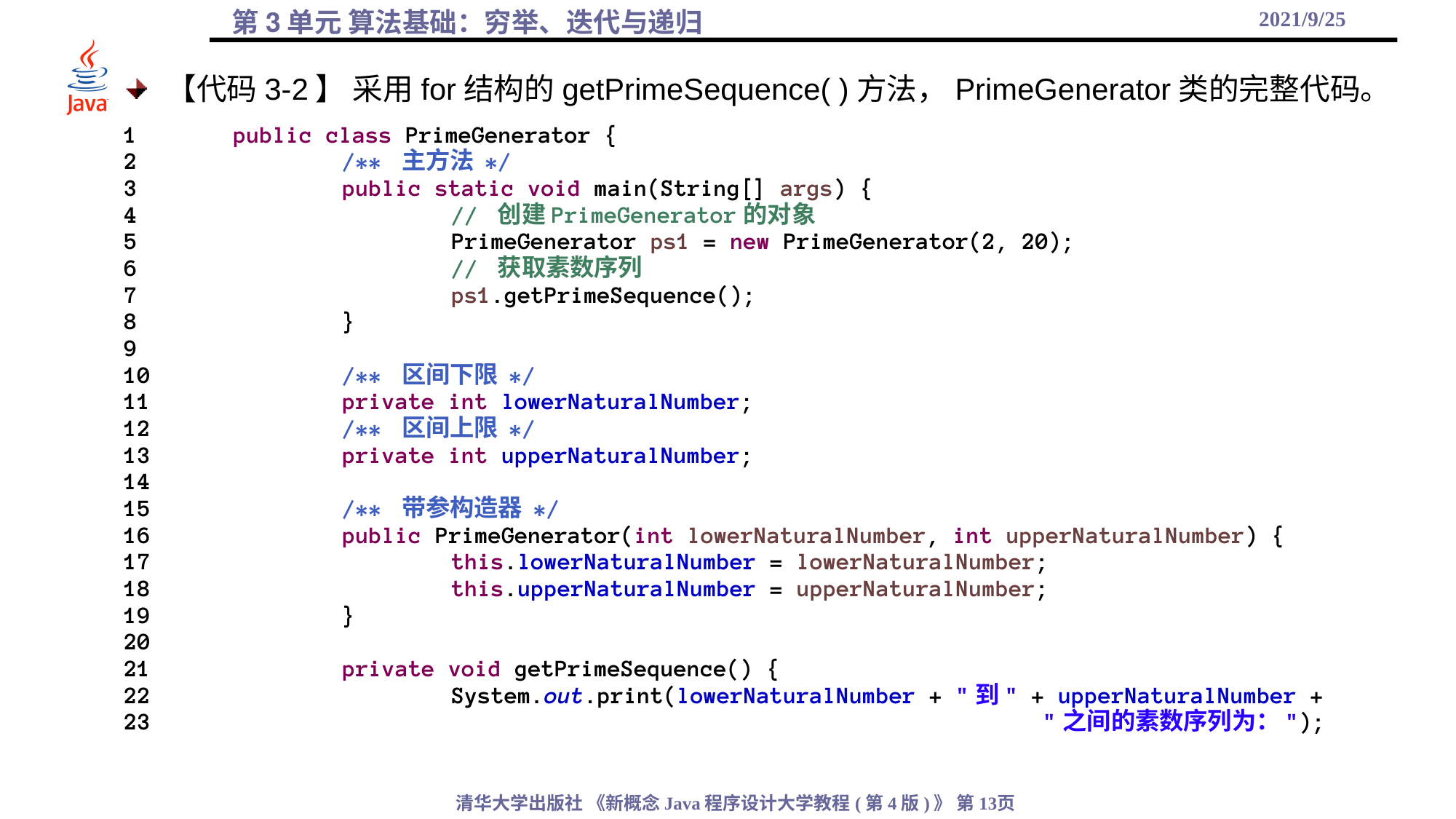

2021/9/25
【代码3-2】 采用for结构的getPrimeSequence( )方法，PrimeGenerator类的完整代码。

1	public class PrimeGenerator {
2		/** 主方法 */
3		public static void main(String[] args) {
4			// 创建PrimeGenerator的对象
5			PrimeGenerator ps1 = new PrimeGenerator(2, 20);
6			// 获取素数序列
7			ps1.getPrimeSequence();
8		}
9
10		/** 区间下限 */
11		private int lowerNaturalNumber;
12		/** 区间上限 */
13		private int upperNaturalNumber;
14
15		/** 带参构造器 */
16		public PrimeGenerator(int lowerNaturalNumber, int upperNaturalNumber) {
17			this.lowerNaturalNumber = lowerNaturalNumber;
18			this.upperNaturalNumber = upperNaturalNumber;
19		}
20
21		private void getPrimeSequence() {
22			System.out.print(lowerNaturalNumber + "到" + upperNaturalNumber +
23	                                                             "之间的素数序列为：");